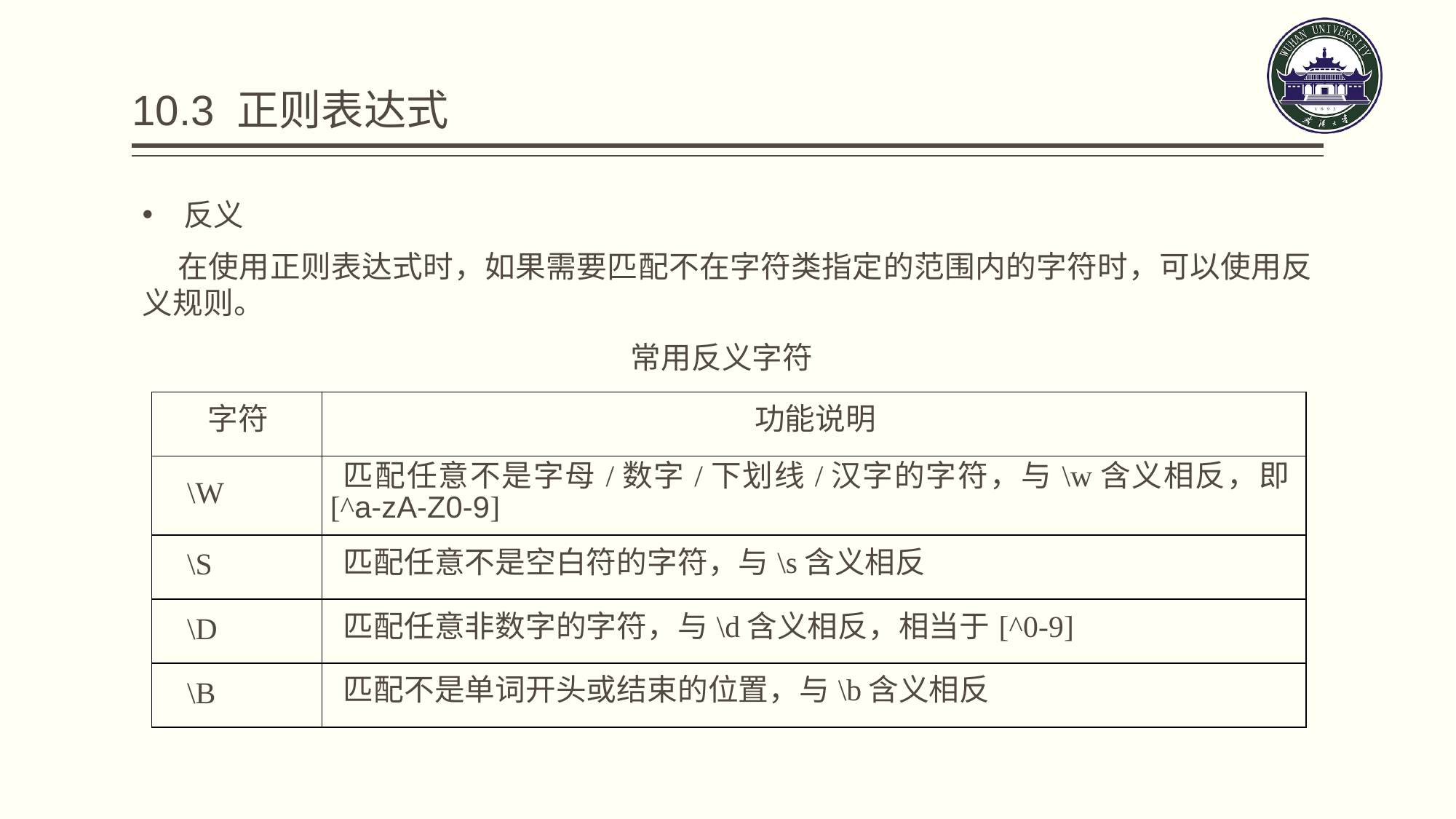

# 10.3 正则表达式
反义
    在使用正则表达式时，如果需要匹配不在字符类指定的范围内的字符时，可以使用反义规则。
常用反义字符
| 字符 | 功能说明 |
| --- | --- |
| \W | 匹配任意不是字母/数字/下划线/汉字的字符，与\w含义相反，即[^a-zA-Z0-9] |
| \S | 匹配任意不是空白符的字符，与\s含义相反 |
| \D | 匹配任意非数字的字符，与\d含义相反，相当于[^0-9] |
| \B | 匹配不是单词开头或结束的位置，与\b含义相反 |